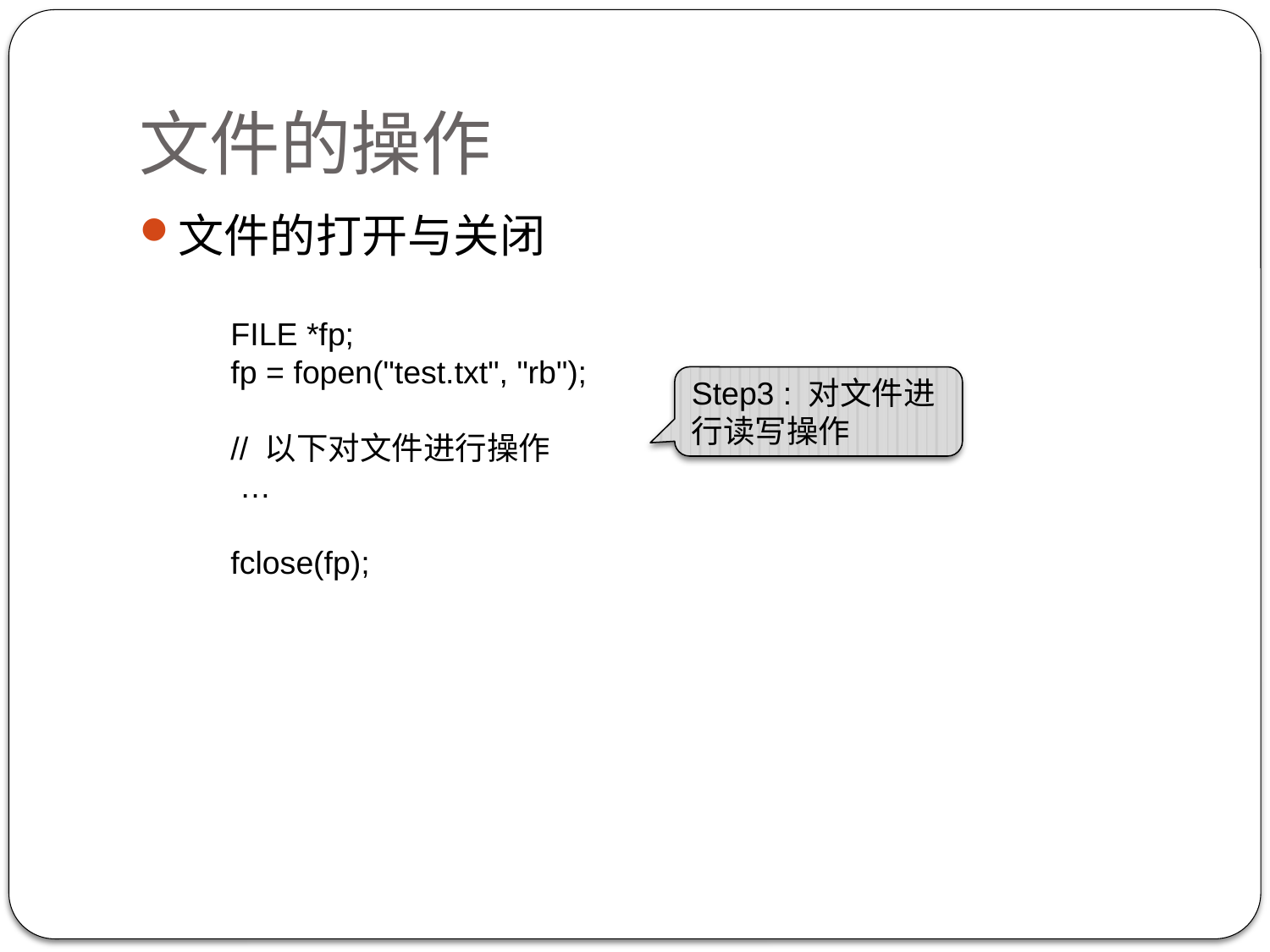

# 文件的操作
文件的打开与关闭

FILE *fp;
fp = fopen("test.txt", "rb");

// 以下对文件进行操作
 …

fclose(fp);
Step3 : 对文件进行读写操作